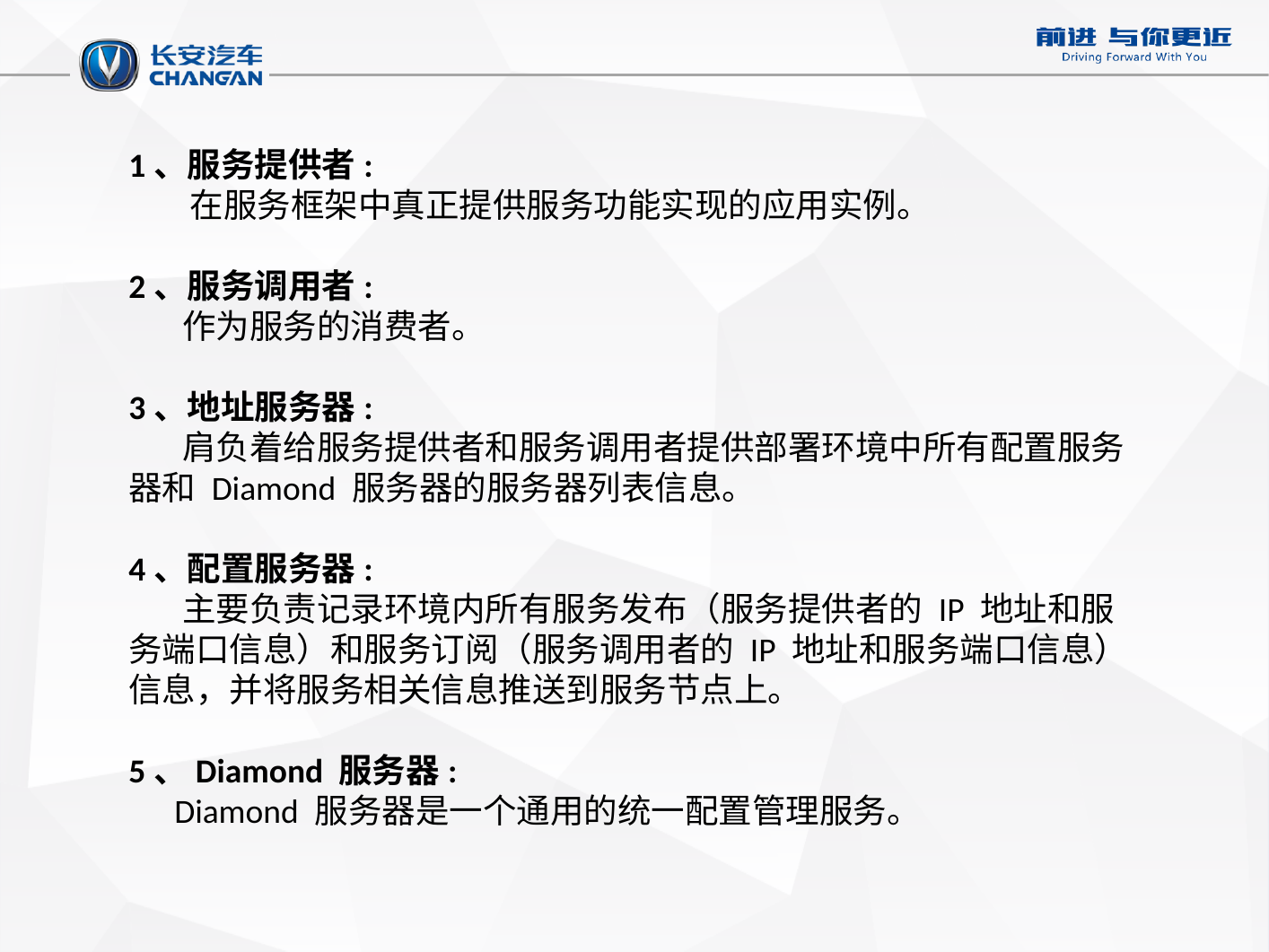

1、服务提供者:
       在服务框架中真正提供服务功能实现的应用实例。

2、服务调用者:
      作为服务的消费者。

3、地址服务器:
      肩负着给服务提供者和服务调用者提供部署环境中所有配置服务器和 Diamond 服务器的服务器列表信息。

4、配置服务器:
      主要负责记录环境内所有服务发布（服务提供者的 IP 地址和服务端口信息）和服务订阅（服务调用者的 IP 地址和服务端口信息）信息，并将服务相关信息推送到服务节点上。

5、Diamond 服务器:
      Diamond 服务器是一个通用的统一配置管理服务。